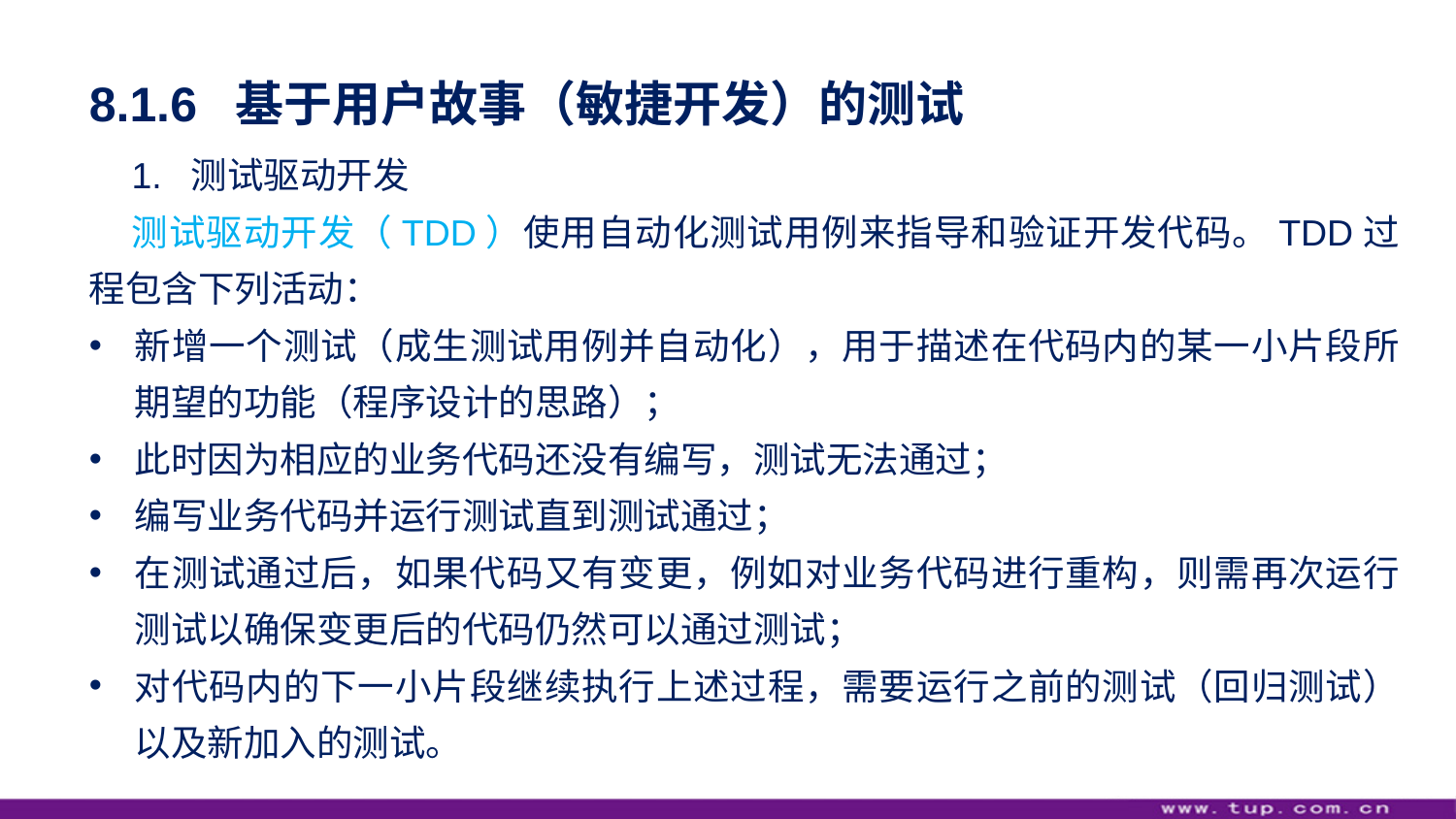

8.1.6  基于用户故事（敏捷开发）的测试
1.  测试驱动开发
测试驱动开发（TDD）使用自动化测试用例来指导和验证开发代码。TDD过程包含下列活动：
新增一个测试（成生测试用例并自动化），用于描述在代码内的某一小片段所期望的功能（程序设计的思路）；
此时因为相应的业务代码还没有编写，测试无法通过；
编写业务代码并运行测试直到测试通过；
在测试通过后，如果代码又有变更，例如对业务代码进行重构，则需再次运行测试以确保变更后的代码仍然可以通过测试；
对代码内的下一小片段继续执行上述过程，需要运行之前的测试（回归测试）以及新加入的测试。